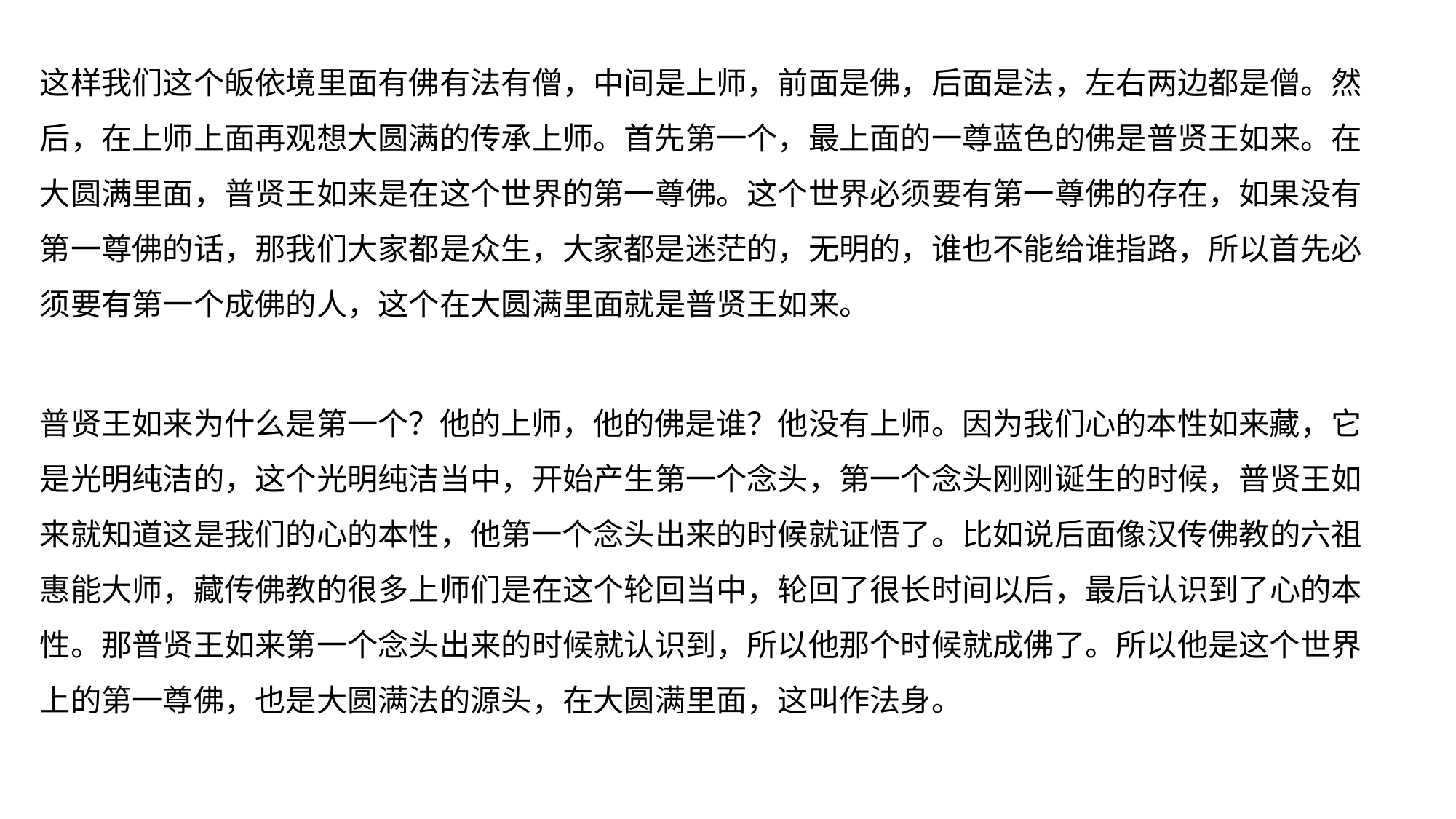

这样我们这个皈依境里面有佛有法有僧，中间是上师，前面是佛，后面是法，左右两边都是僧。然后，在上师上面再观想大圆满的传承上师。首先第一个，最上面的一尊蓝色的佛是普贤王如来。在大圆满里面，普贤王如来是在这个世界的第一尊佛。这个世界必须要有第一尊佛的存在，如果没有第一尊佛的话，那我们大家都是众生，大家都是迷茫的，无明的，谁也不能给谁指路，所以首先必须要有第一个成佛的人，这个在大圆满里面就是普贤王如来。

普贤王如来为什么是第一个？他的上师，他的佛是谁？他没有上师。因为我们心的本性如来藏，它是光明纯洁的，这个光明纯洁当中，开始产生第一个念头，第一个念头刚刚诞生的时候，普贤王如来就知道这是我们的心的本性，他第一个念头出来的时候就证悟了。比如说后面像汉传佛教的六祖惠能大师，藏传佛教的很多上师们是在这个轮回当中，轮回了很长时间以后，最后认识到了心的本性。那普贤王如来第一个念头出来的时候就认识到，所以他那个时候就成佛了。所以他是这个世界上的第一尊佛，也是大圆满法的源头，在大圆满里面，这叫作法身。